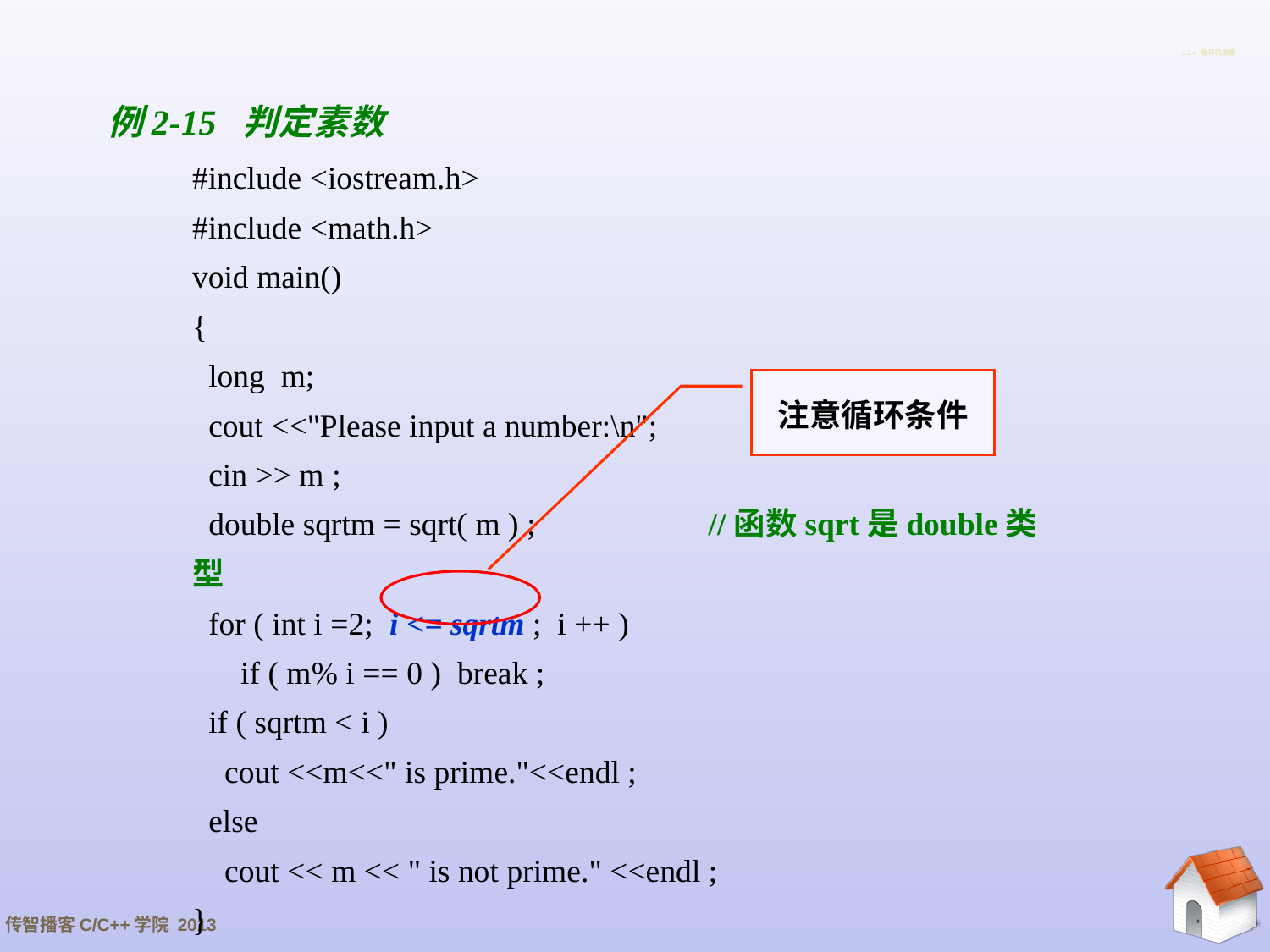

# 2.2.4  循环的嵌套
例2-15  判定素数
#include <iostream.h>
#include <math.h>
void main()
{
  long  m;
  cout <<"Please input a number:\n";
  cin >> m ;
  double sqrtm = sqrt( m ) ;		 //函数sqrt是double类型
  for ( int i =2;  i <= sqrtm ;  i ++ )
      if ( m% i == 0 )  break ;
  if ( sqrtm < i )
    cout <<m<<" is prime."<<endl ;
  else
    cout << m << " is not prime." <<endl ;
}
注意循环条件